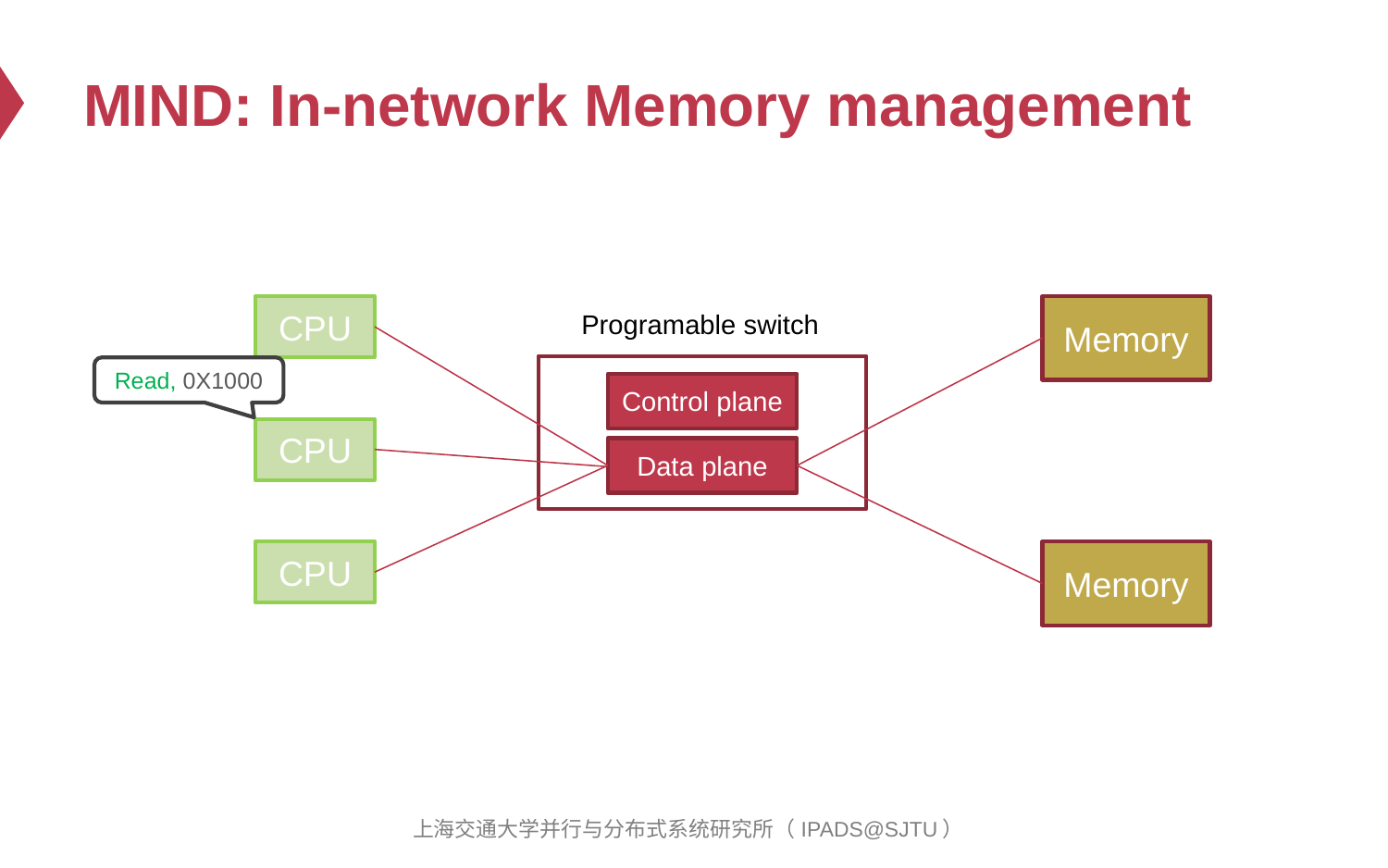

# MIND: In-network Memory management
CPU
Memory
 Programable switch

Read, 0X1000
Control plane
CPU
Data plane
CPU
Memory
10
上海交通大学并行与分布式系统研究所（IPADS@SJTU）